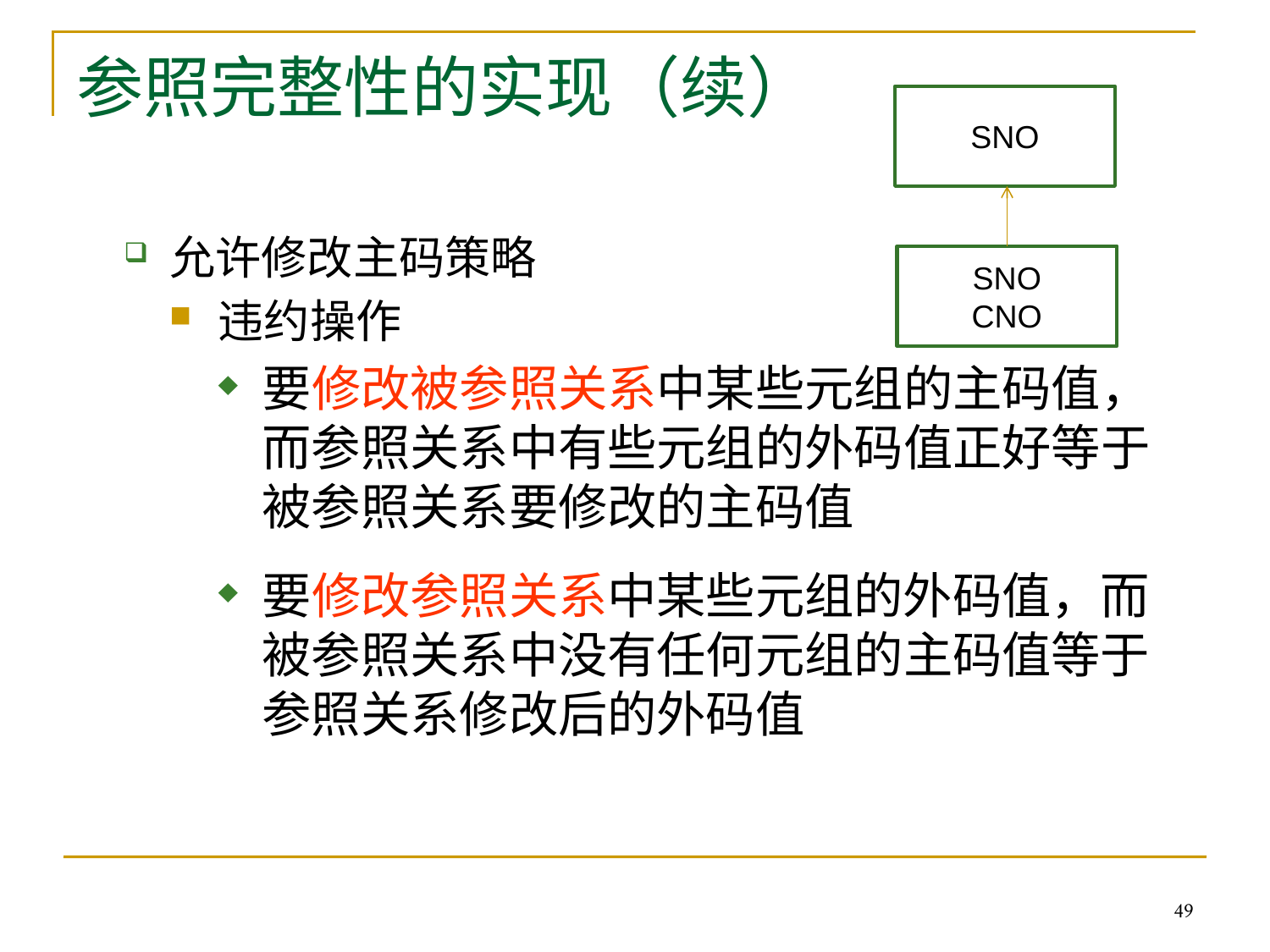

# 参照完整性的实现（续）
SNO
允许修改主码策略
违约操作
要修改被参照关系中某些元组的主码值，而参照关系中有些元组的外码值正好等于被参照关系要修改的主码值
要修改参照关系中某些元组的外码值，而被参照关系中没有任何元组的主码值等于参照关系修改后的外码值

SNO
CNO
49